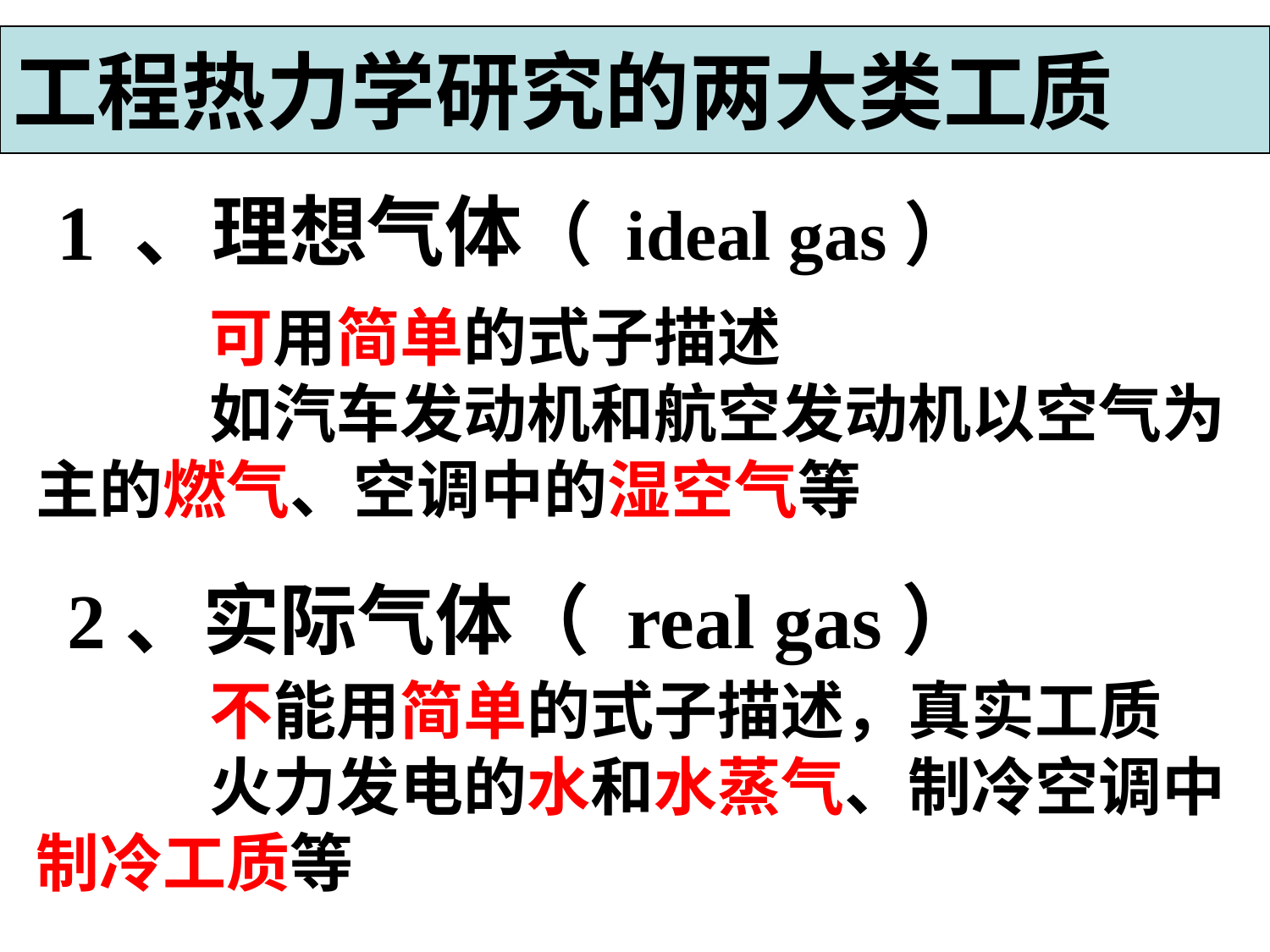

# 工程热力学研究的两大类工质
1 、理想气体（ ideal gas）

           可用简单的式子描述
           如汽车发动机和航空发动机以空气为主的燃气、空调中的湿空气等
2、实际气体（ real gas）

           不能用简单的式子描述，真实工质
           火力发电的水和水蒸气、制冷空调中制冷工质等